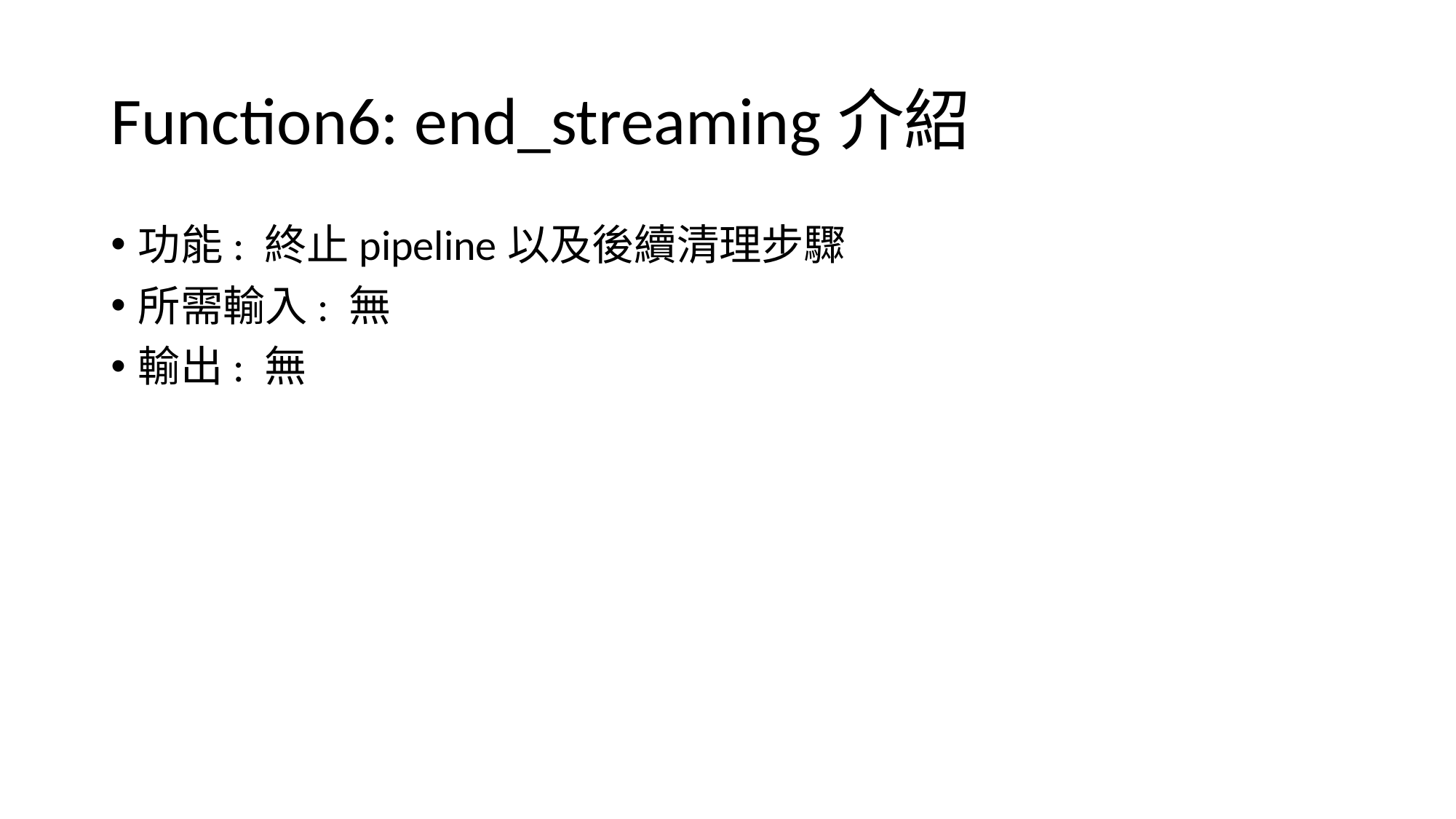

# Function6: end_streaming介紹
功能: 終止pipeline以及後續清理步驟
所需輸入: 無
輸出: 無